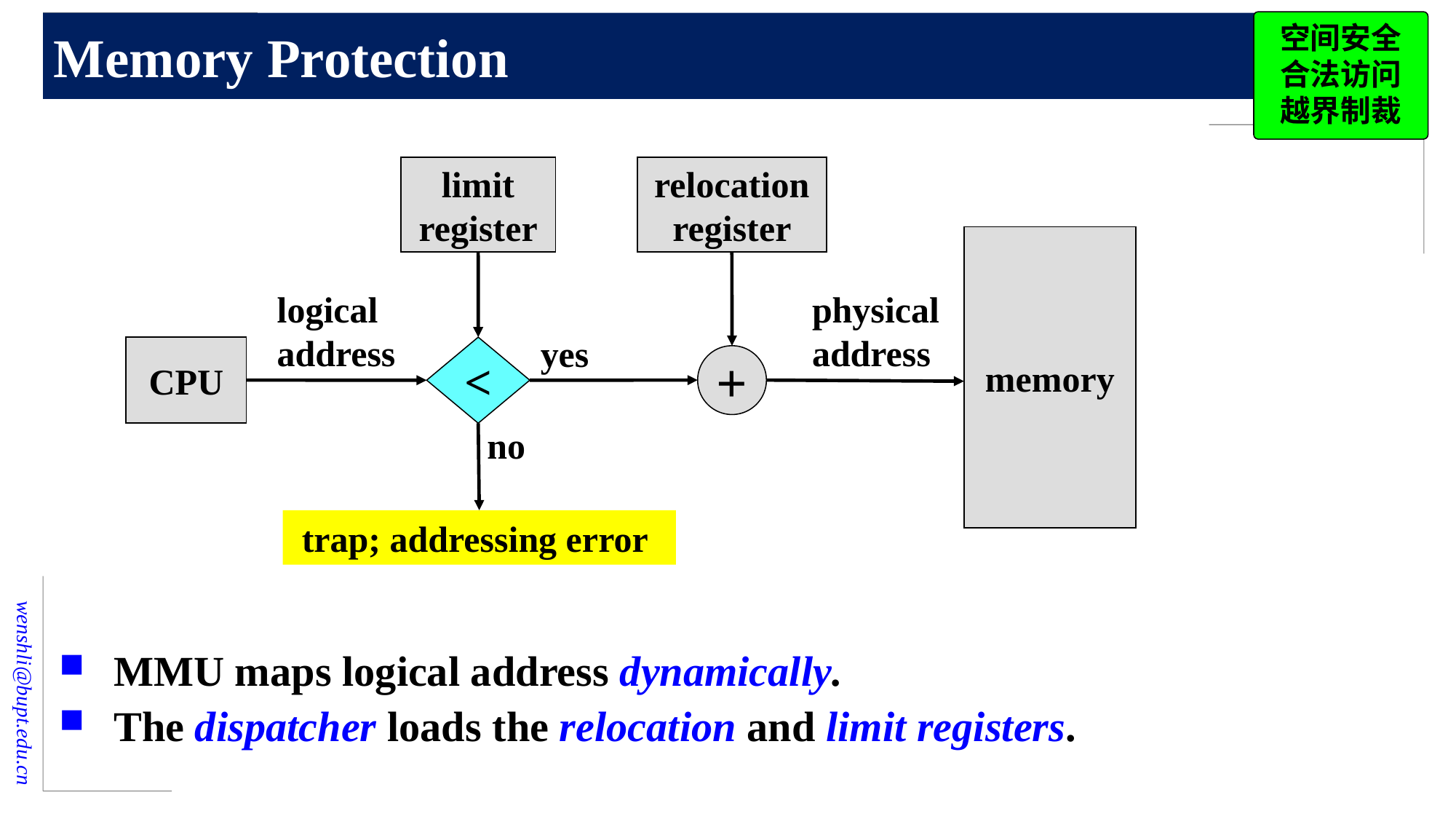

空间安全
合法访问
越界制裁
# Memory Protection
limit
register
relocation
register
memory
logical
address
physical
address
yes
CPU
<
+
no
trap; addressing error
MMU maps logical address dynamically.
The dispatcher loads the relocation and limit registers.

29